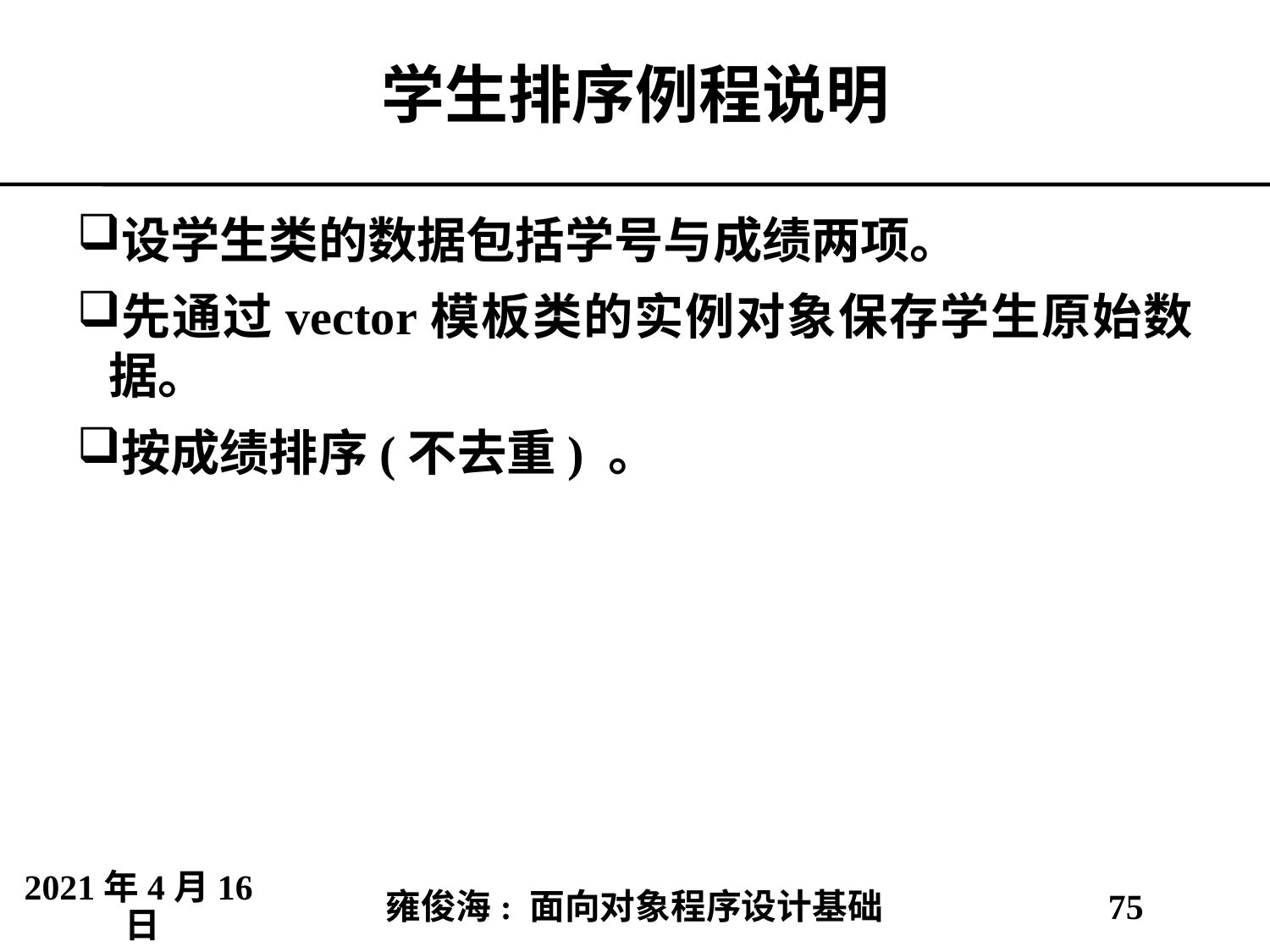

# 学生排序例程说明

设学生类的数据包括学号与成绩两项。
先通过vector模板类的实例对象保存学生原始数据。
按成绩排序(不去重) 。
2021年4月16日
雍俊海: 面向对象程序设计基础
75